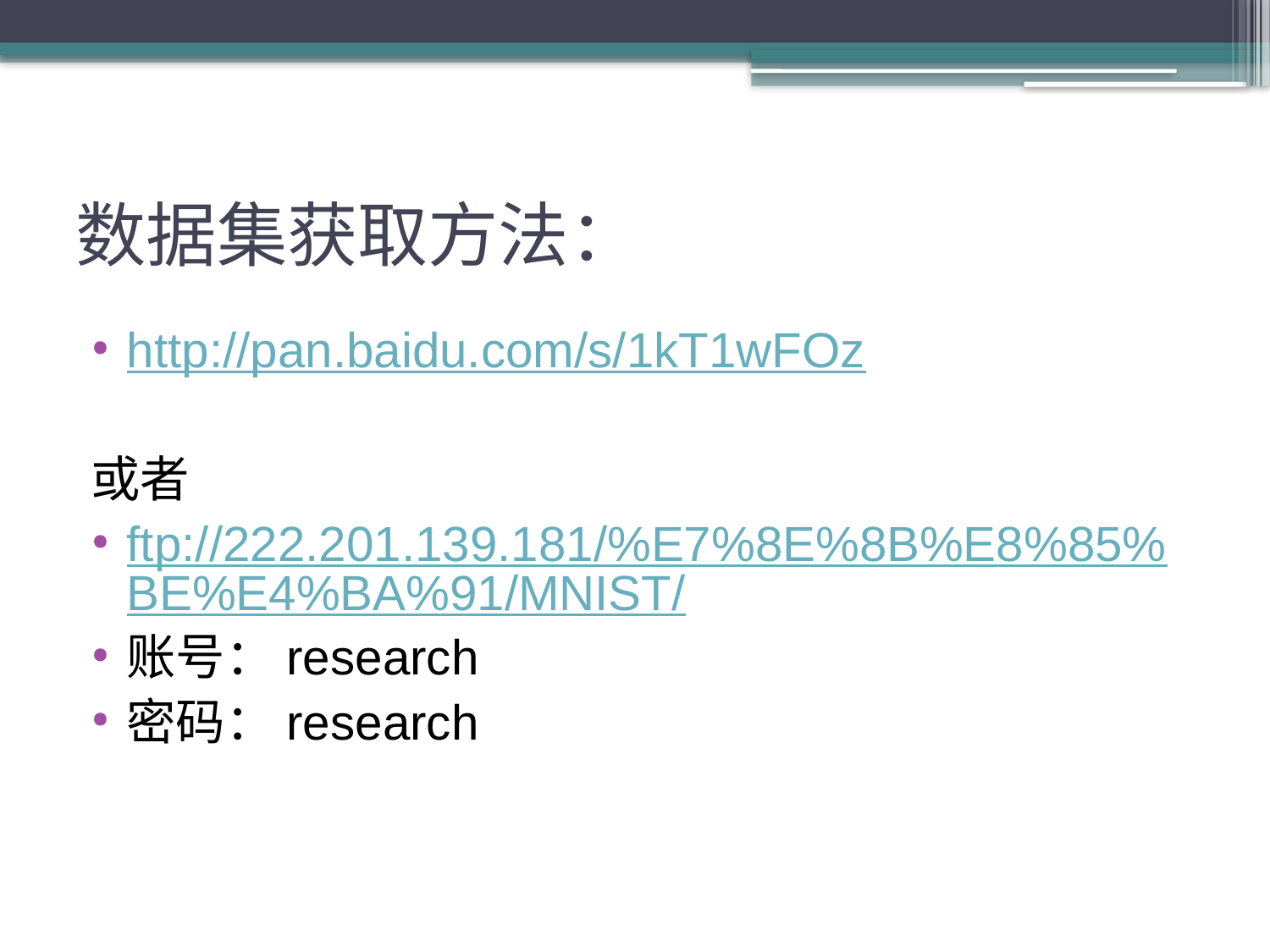

# 数据集获取方法：
http://pan.baidu.com/s/1kT1wFOz

或者
ftp://222.201.139.181/%E7%8E%8B%E8%85%BE%E4%BA%91/MNIST/
账号：research
密码：research